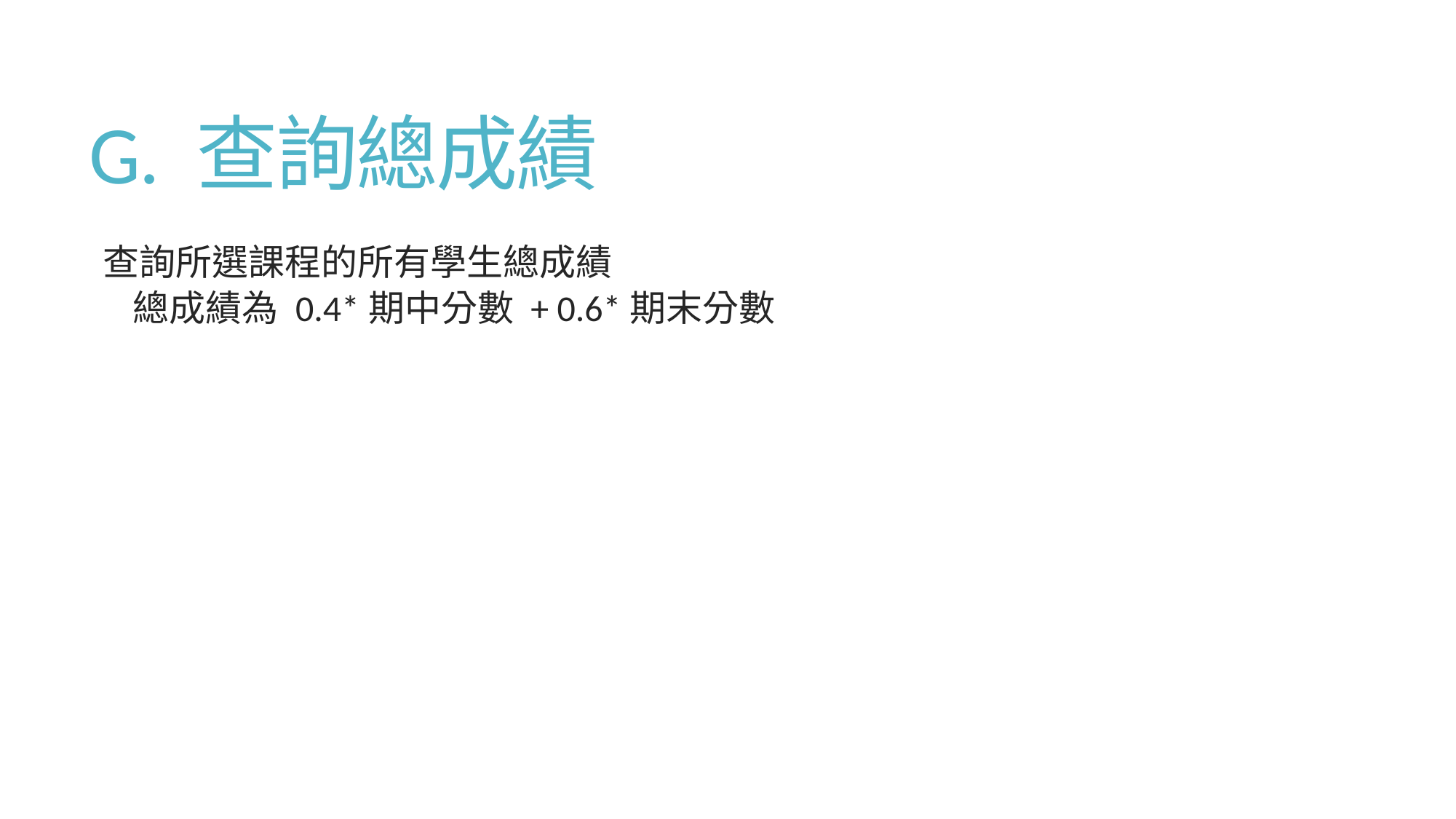

# G. 查詢總成績
查詢所選課程的所有學生總成績
總成績為 0.4*期中分數 + 0.6*期末分數